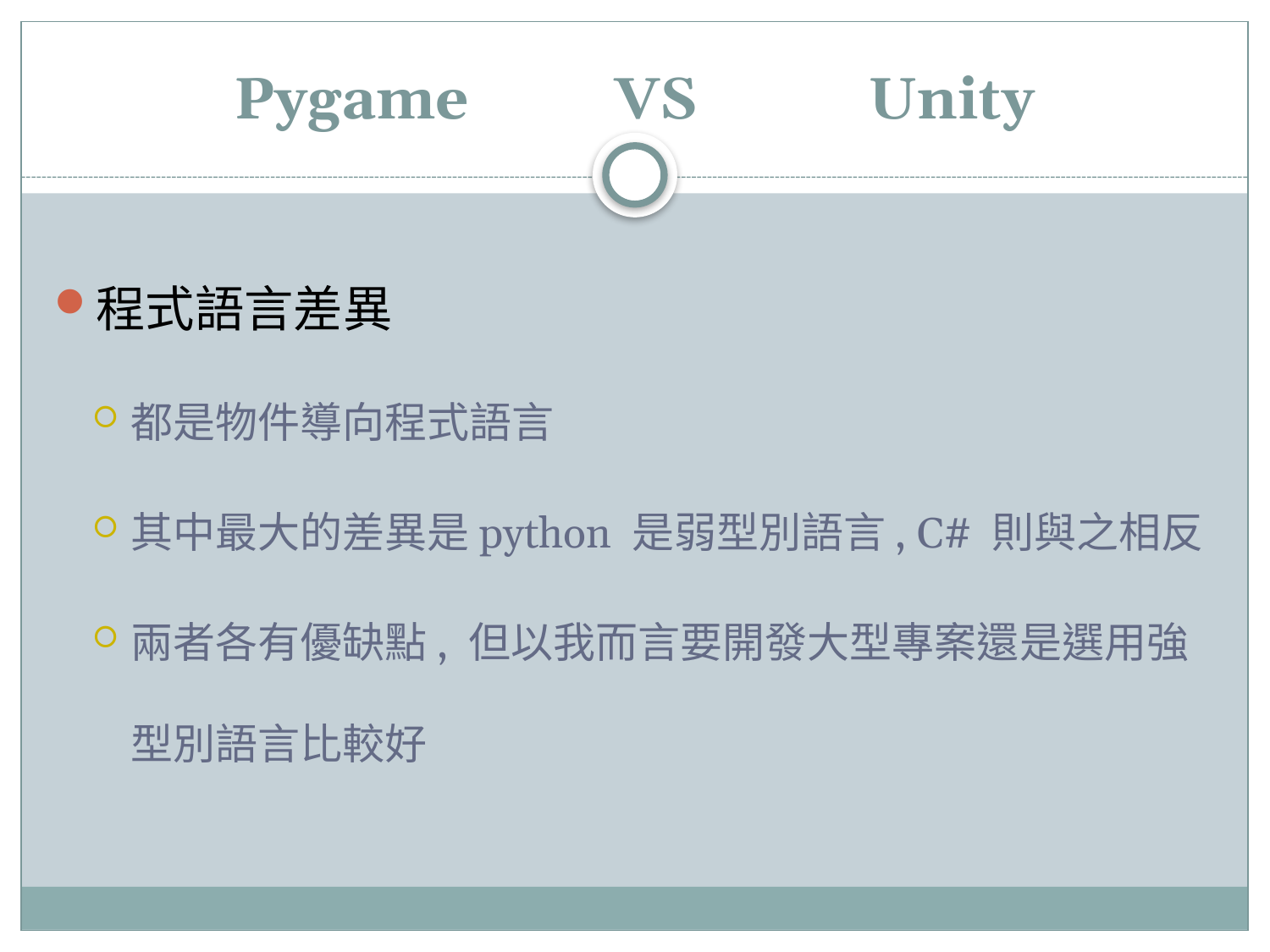

# Pygame		VS		Unity
程式語言差異
都是物件導向程式語言
其中最大的差異是python 是弱型別語言, C# 則與之相反
兩者各有優缺點, 但以我而言要開發大型專案還是選用強型別語言比較好